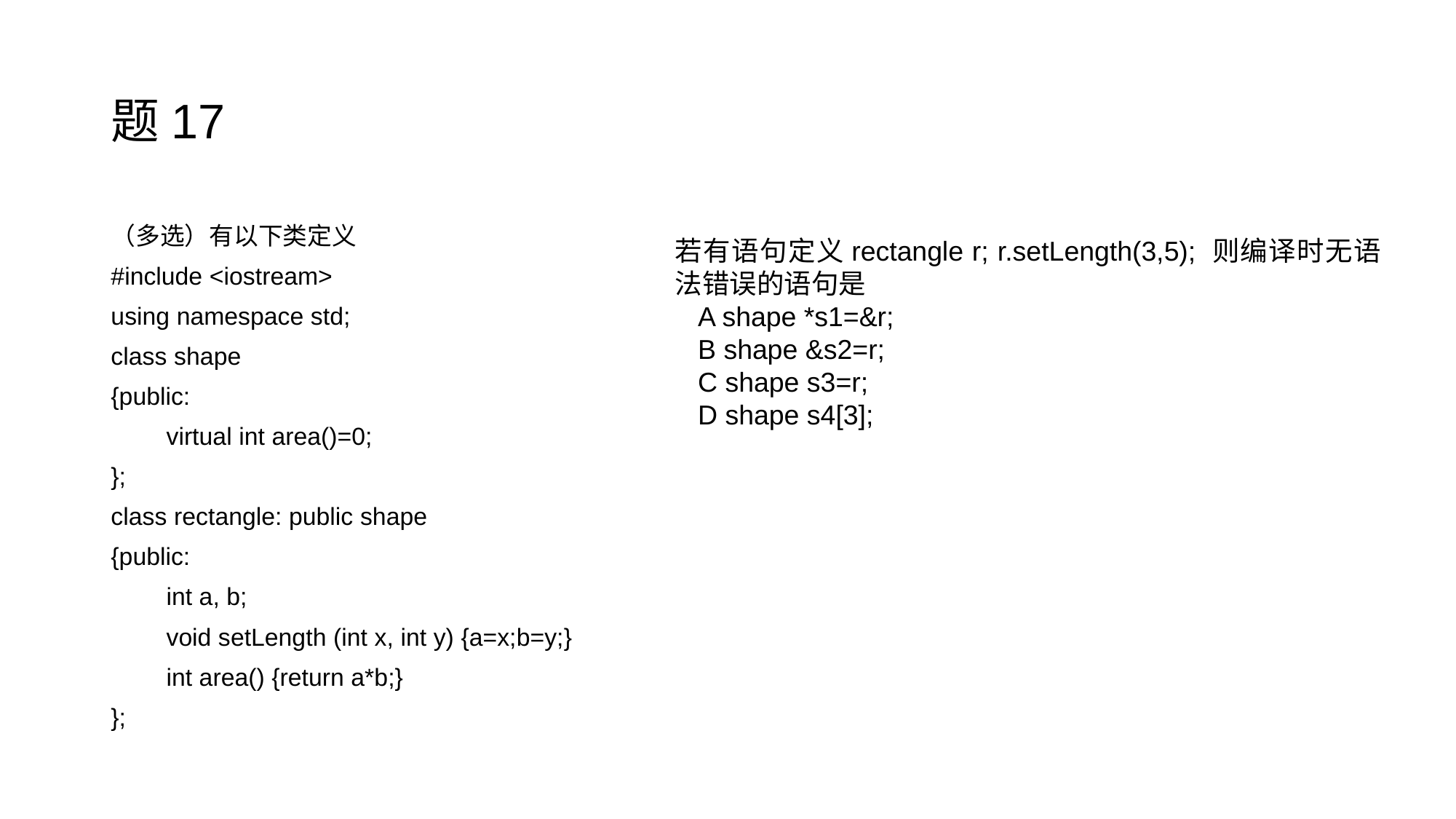

# 题17
（多选）有以下类定义
#include <iostream>
using namespace std;
class shape
{public:
        virtual int area()=0;
};
class rectangle: public shape
{public:
        int a, b;
        void setLength (int x, int y) {a=x;b=y;}
        int area() {return a*b;}
};

若有语句定义rectangle r; r.setLength(3,5); 则编译时无语法错误的语句是
   A shape *s1=&r;
   B shape &s2=r;
   C shape s3=r;
   D shape s4[3];